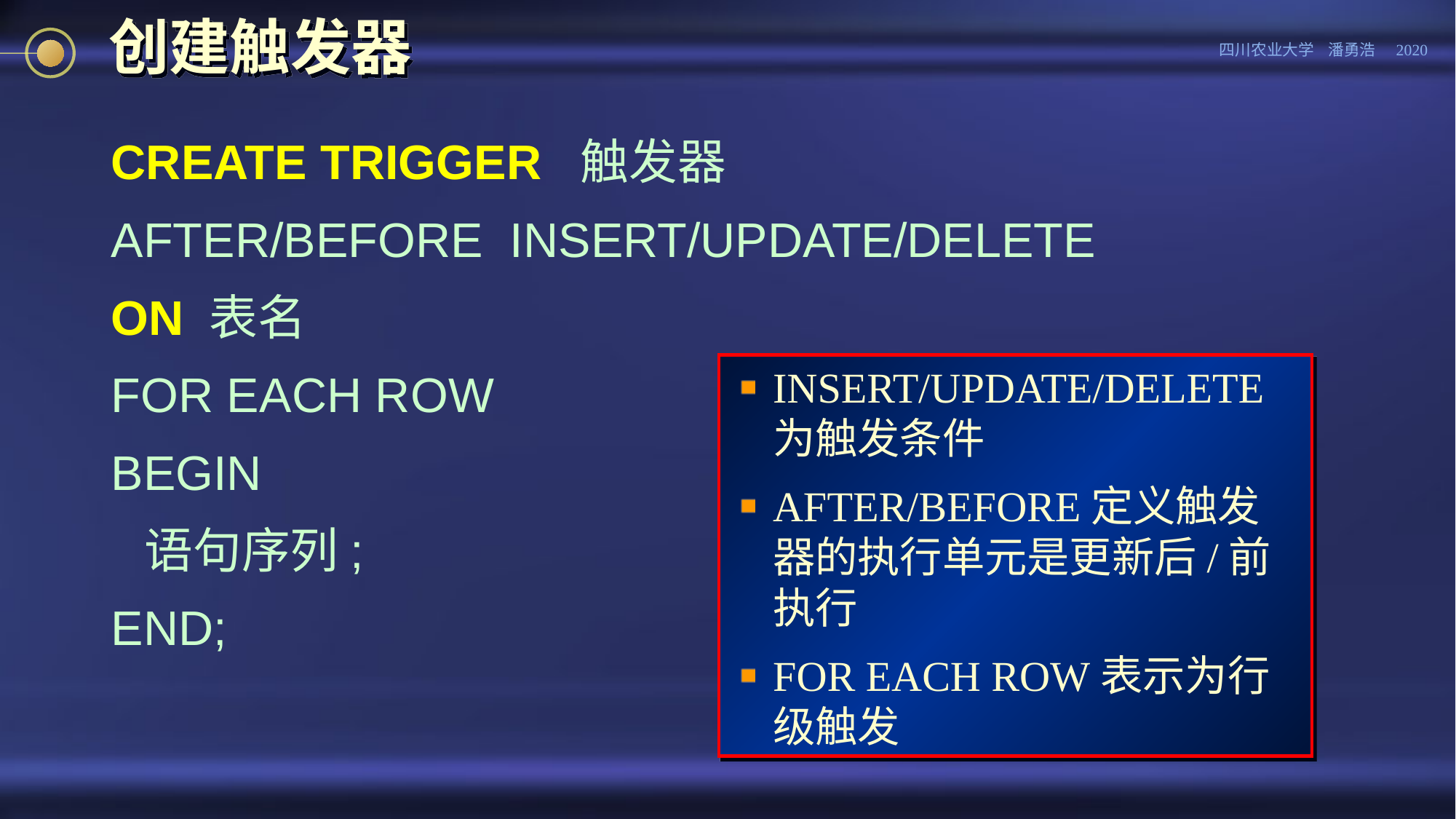

# 创建触发器
CREATE TRIGGER  触发器
AFTER/BEFORE  INSERT/UPDATE/DELETE
ON 表名
FOR EACH ROW
BEGIN
  语句序列;
END;

INSERT/UPDATE/DELETE为触发条件
AFTER/BEFORE定义触发器的执行单元是更新后/前执行
FOR EACH ROW表示为行级触发